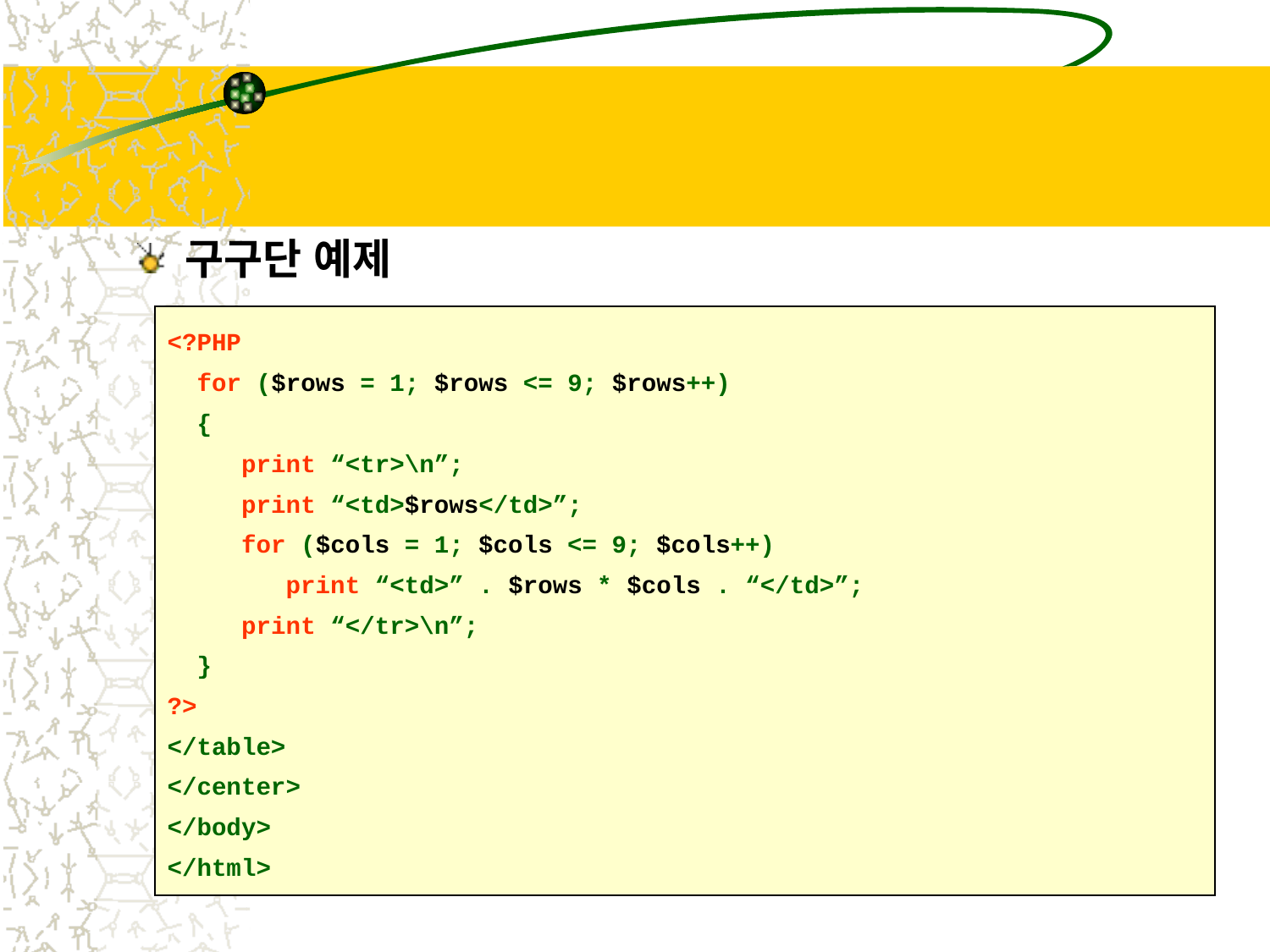

#
구구단 예제
<?PHP
  for ($rows = 1; $rows <= 9; $rows++)
  {
     print “<tr>\n”;
     print “<td>$rows</td>”;
     for ($cols = 1; $cols <= 9; $cols++)
        print “<td>” . $rows * $cols . “</td>”;
     print “</tr>\n”;
  }
?>
</table>
</center>
</body>
</html>